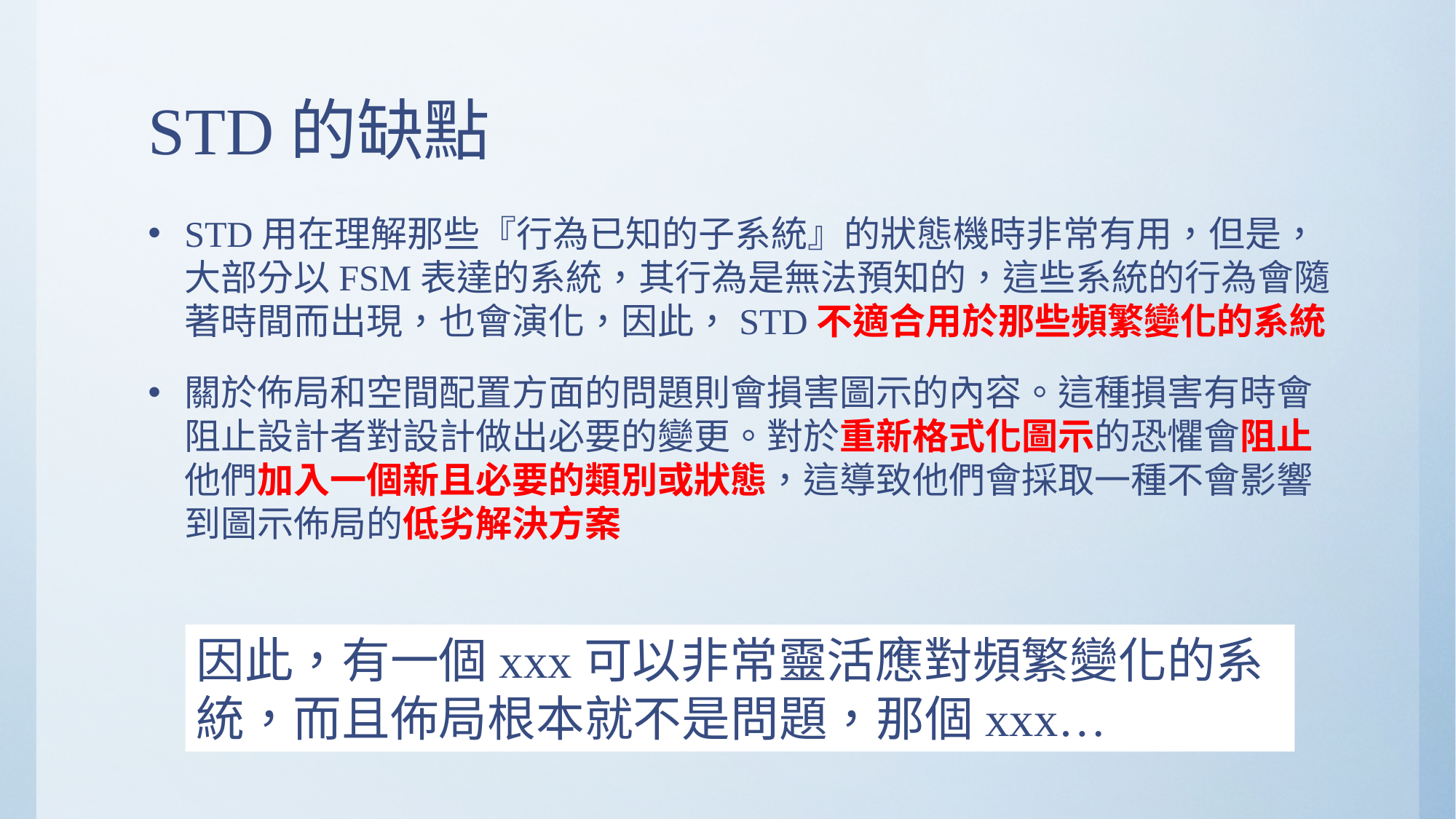

# STD的缺點
STD用在理解那些『行為已知的子系統』的狀態機時非常有用，但是，大部分以FSM表達的系統，其行為是無法預知的，這些系統的行為會隨著時間而出現，也會演化，因此，STD不適合用於那些頻繁變化的系統
關於佈局和空間配置方面的問題則會損害圖示的內容。這種損害有時會阻止設計者對設計做出必要的變更。對於重新格式化圖示的恐懼會阻止他們加入一個新且必要的類別或狀態，這導致他們會採取一種不會影響到圖示佈局的低劣解決方案

因此，有一個xxx可以非常靈活應對頻繁變化的系統，而且佈局根本就不是問題，那個xxx…